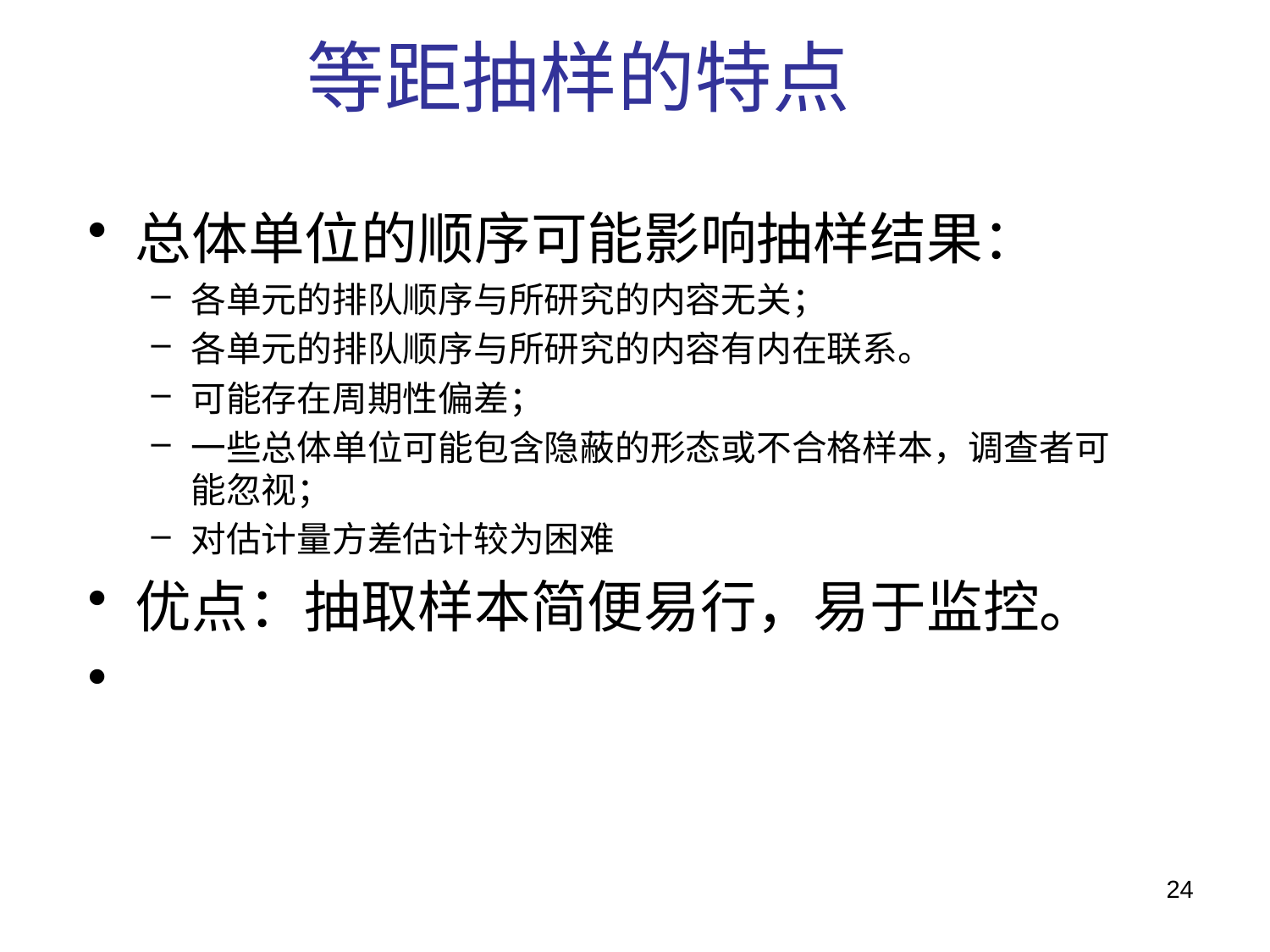

# 等距抽样的特点
总体单位的顺序可能影响抽样结果：
各单元的排队顺序与所研究的内容无关；
各单元的排队顺序与所研究的内容有内在联系。
可能存在周期性偏差；
一些总体单位可能包含隐蔽的形态或不合格样本，调查者可能忽视；
对估计量方差估计较为困难
优点：抽取样本简便易行，易于监控。

24